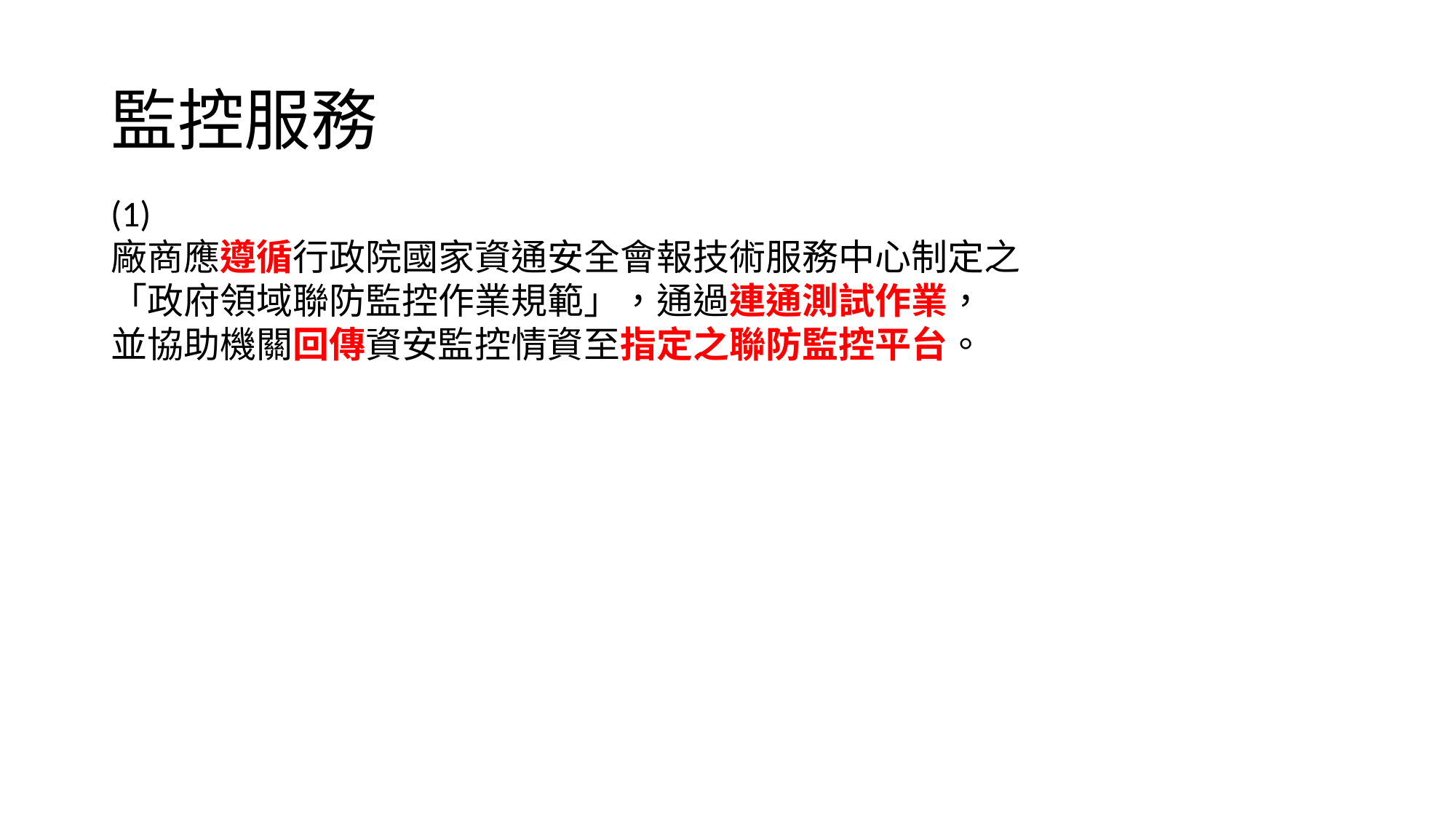

# 監控服務
(1)
廠商應遵循行政院國家資通安全會報技術服務中心制定之
「政府領域聯防監控作業規範」，通過連通測試作業，
並協助機關回傳資安監控情資至指定之聯防監控平台。